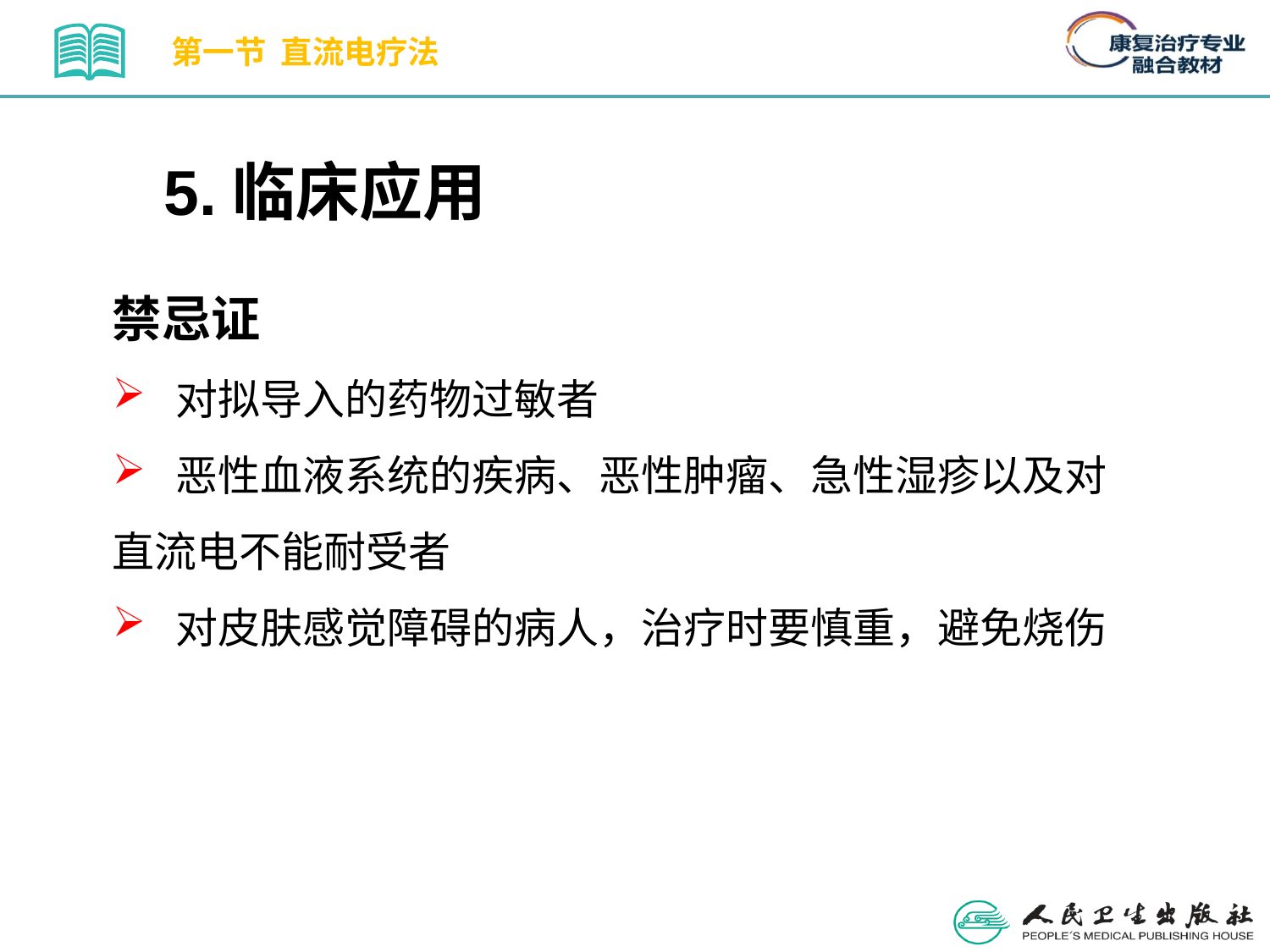

第一节  直流电疗法
5.临床应用
禁忌证
对拟导入的药物过敏者
恶性血液系统的疾病、恶性肿瘤、急性湿疹以及对
直流电不能耐受者
对皮肤感觉障碍的病人，治疗时要慎重，避免烧伤